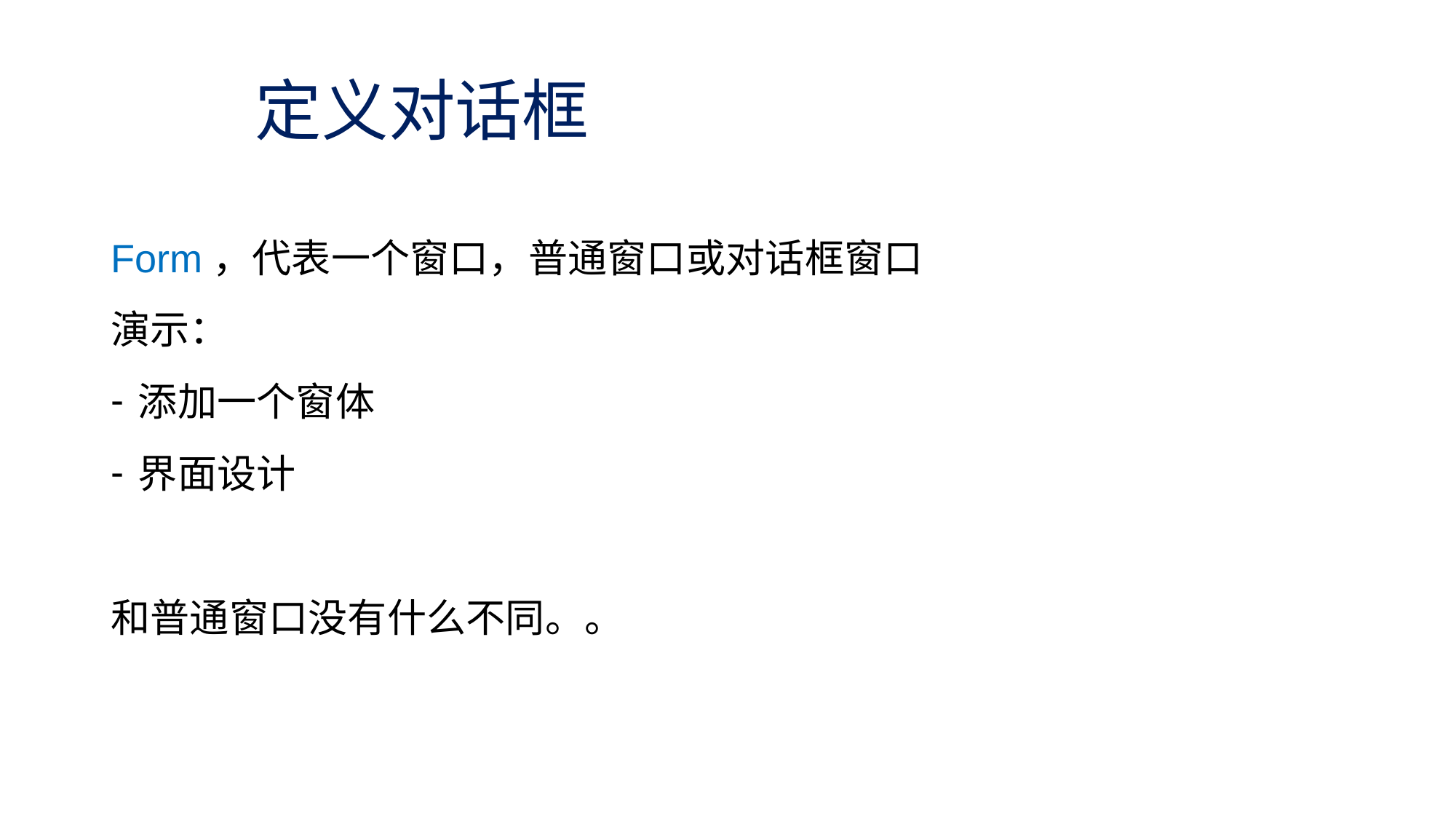

# 定义对话框
Form，代表一个窗口，普通窗口或对话框窗口
演示：
添加一个窗体
界面设计

和普通窗口没有什么不同。。